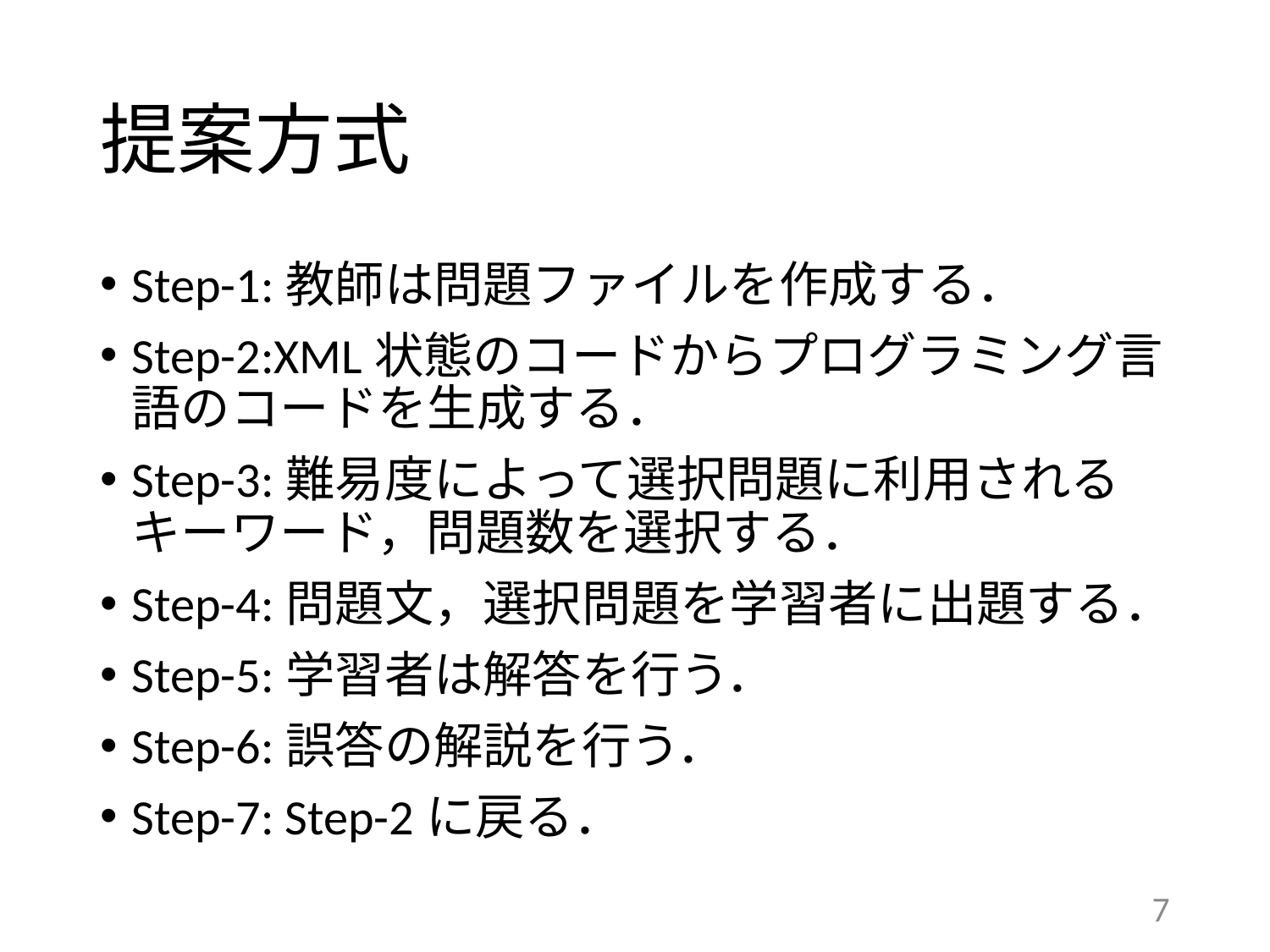

# 提案方式
Step-1:教師は問題ファイルを作成する．
Step-2:XML状態のコードからプログラミング言語のコードを生成する．
Step-3:難易度によって選択問題に利用されるキーワード，問題数を選択する．
Step-4:問題文，選択問題を学習者に出題する．
Step-5:学習者は解答を行う．
Step-6:誤答の解説を行う．
Step-7: Step-2に戻る．
7